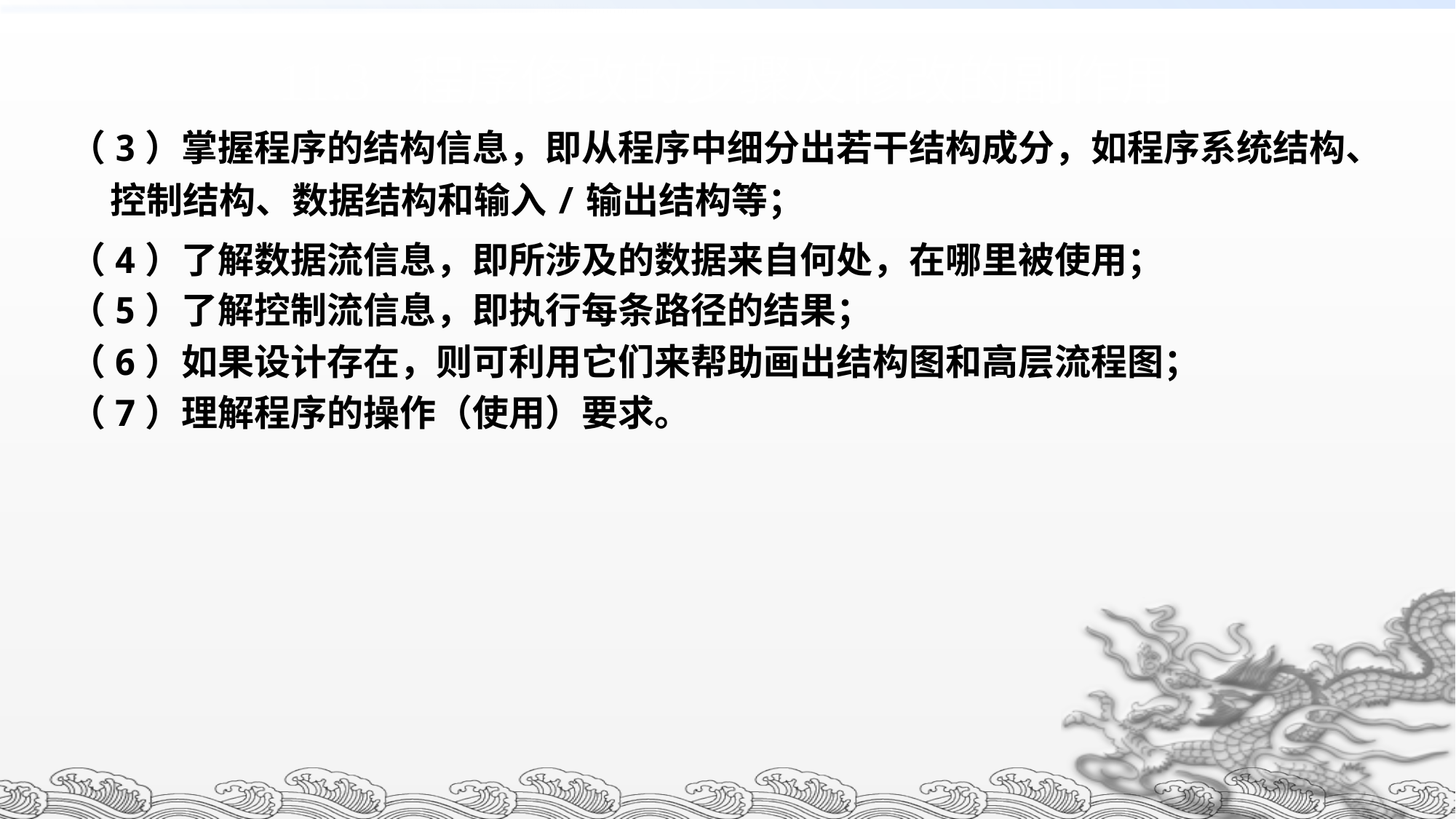

11.3  程序修改的步骤及修改的副作用
（3）掌握程序的结构信息，即从程序中细分出若干结构成分，如程序系统结构、控制结构、数据结构和输入/输出结构等；
（4）了解数据流信息，即所涉及的数据来自何处，在哪里被使用；
（5）了解控制流信息，即执行每条路径的结果；
（6）如果设计存在，则可利用它们来帮助画出结构图和高层流程图；
（7）理解程序的操作（使用）要求。